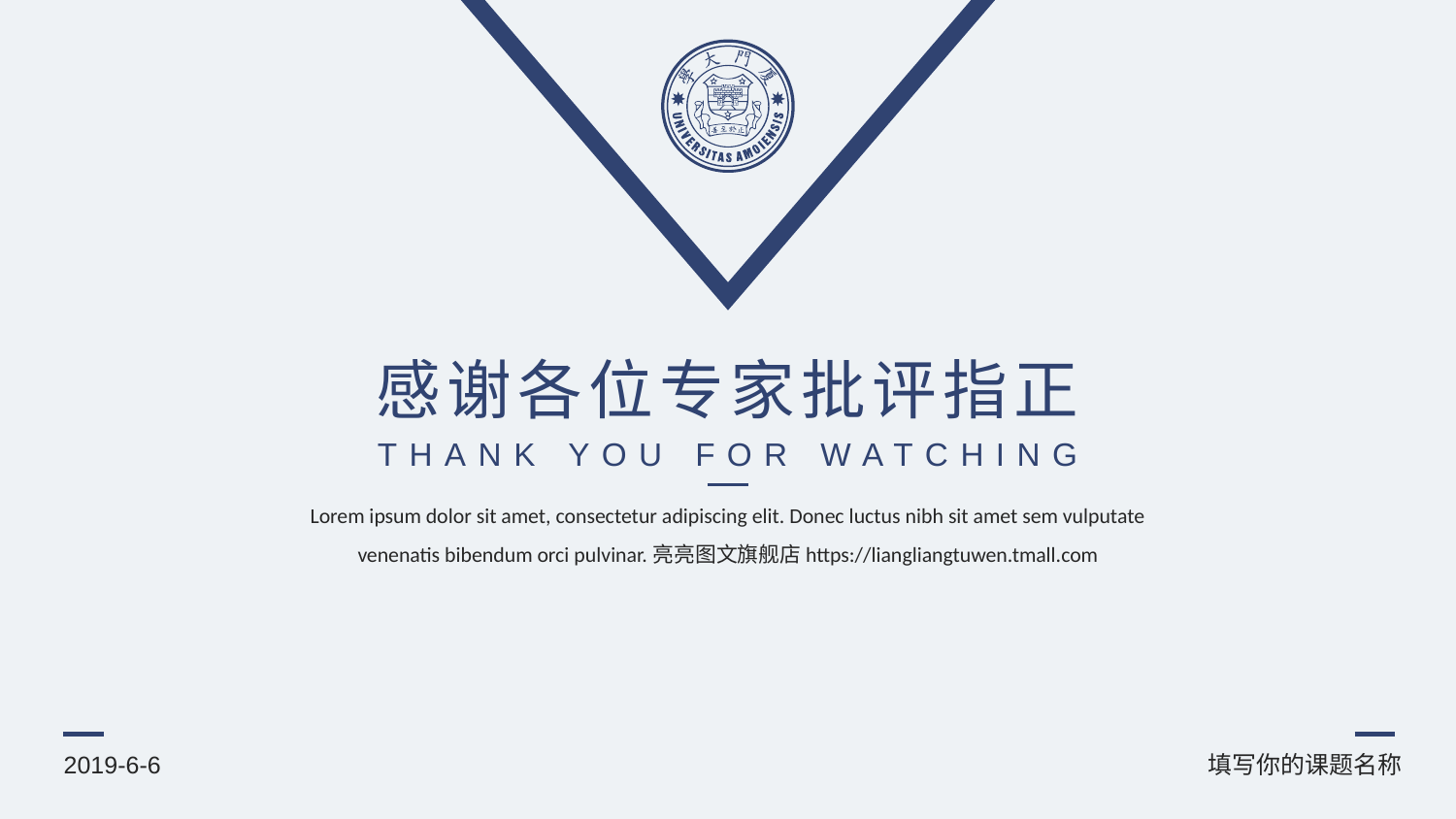

感谢各位专家批评指正
THANK YOU FOR WATCHING
Lorem ipsum dolor sit amet, consectetur adipiscing elit. Donec luctus nibh sit amet sem vulputate venenatis bibendum orci pulvinar.亮亮图文旗舰店https://liangliangtuwen.tmall.com

2019-6-6
填写你的课题名称